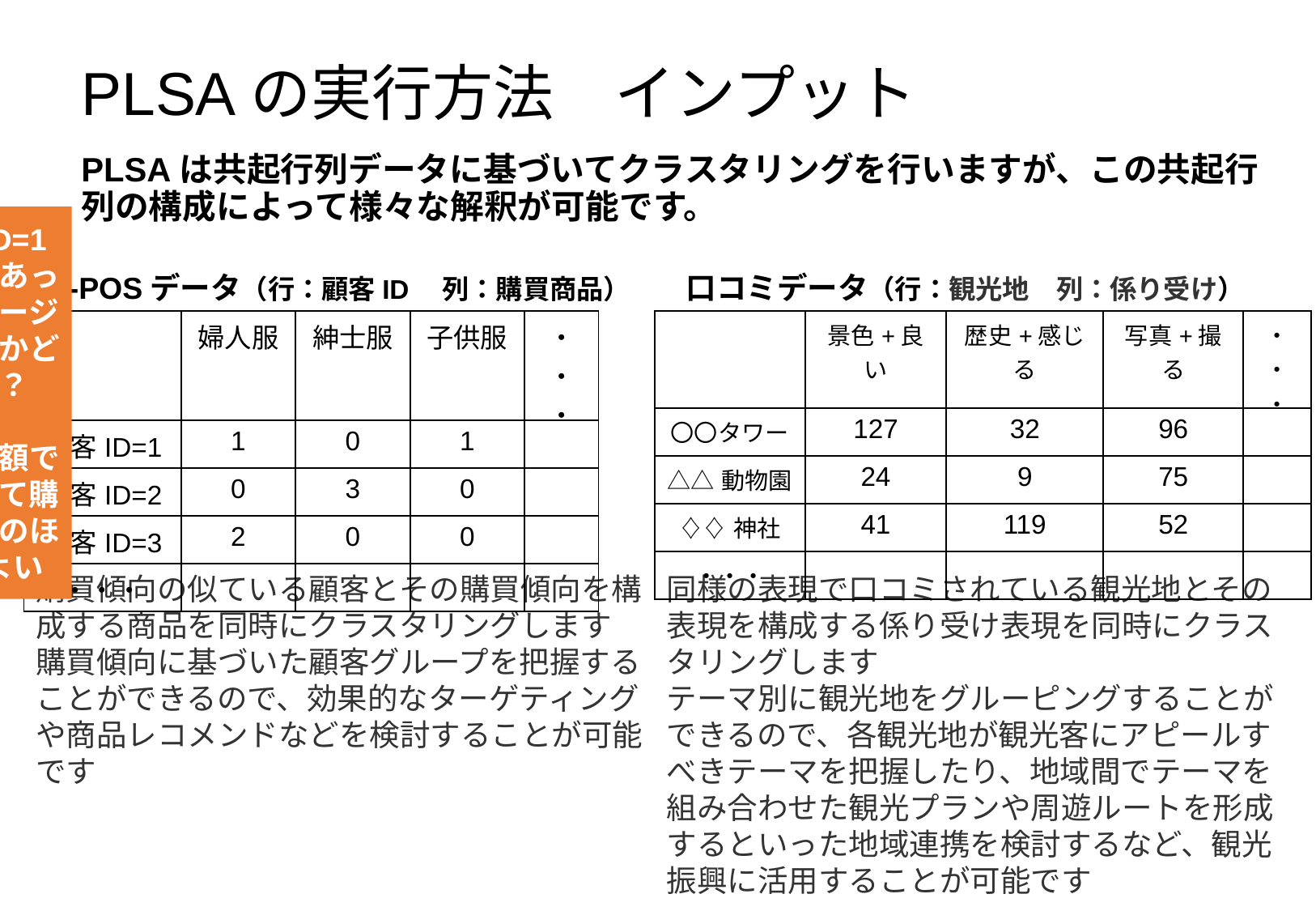

# PLSAの実行方法　インプット
PLSAは共起行列データに基づいてクラスタリングを行いますが、この共起行列の構成によって様々な解釈が可能です。
顧客ID=1が２つあったらマージするのかどうか？

購入金額ではなくて購入回数のほうがよい
ID-POSデータ（行：顧客ID　列：購買商品）
口コミデータ（行：観光地　列：係り受け）
|  | 婦人服 | 紳士服 | 子供服 | ・・・ |
| --- | --- | --- | --- | --- |
| 顧客ID=1 | 1 | 0 | 1 |  |
| 顧客ID=2 | 0 | 3 | 0 |  |
| 顧客ID=3 | 2 | 0 | 0 |  |
| ・・・ |  |  |  |  |
|  | 景色+良い | 歴史+感じる | 写真+撮る | ・・・ |
| --- | --- | --- | --- | --- |
| 〇〇タワー | 127 | 32 | 96 |  |
| △△動物園 | 24 | 9 | 75 |  |
| ♢♢神社 | 41 | 119 | 52 |  |
| ・・・ |  |  |  |  |
購買傾向の似ている顧客とその購買傾向を構成する商品を同時にクラスタリングします
購買傾向に基づいた顧客グループを把握することができるので、効果的なターゲティングや商品レコメンドなどを検討することが可能です
同様の表現で口コミされている観光地とその表現を構成する係り受け表現を同時にクラスタリングします
テーマ別に観光地をグルーピングすることができるので、各観光地が観光客にアピールすべきテーマを把握したり、地域間でテーマを組み合わせた観光プランや周遊ルートを形成するといった地域連携を検討するなど、観光振興に活用することが可能です